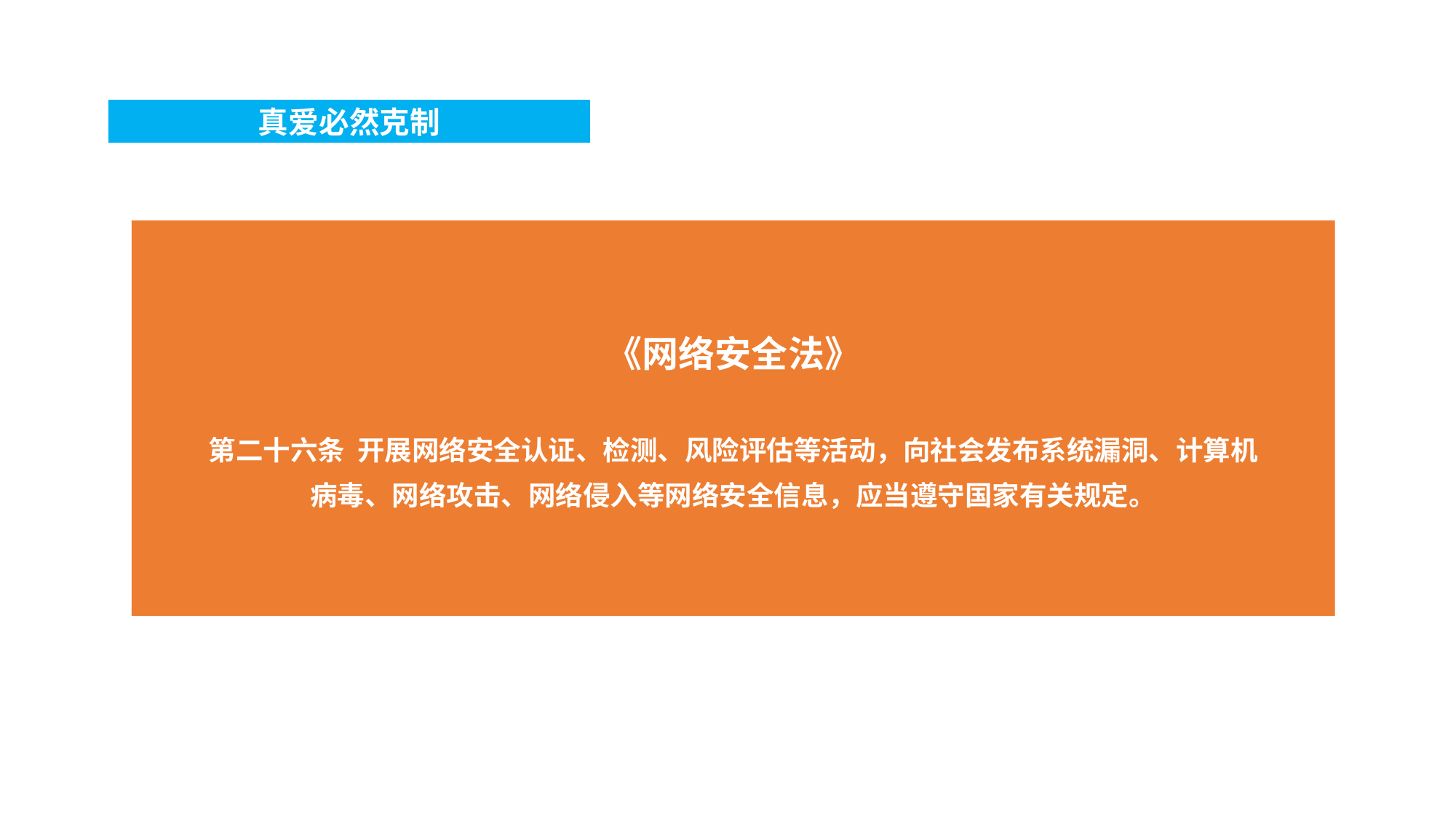

真爱必然克制
《网络安全法》

第二十六条  开展网络安全认证、检测、风险评估等活动，向社会发布系统漏洞、计算机
病毒、网络攻击、网络侵入等网络安全信息，应当遵守国家有关规定。